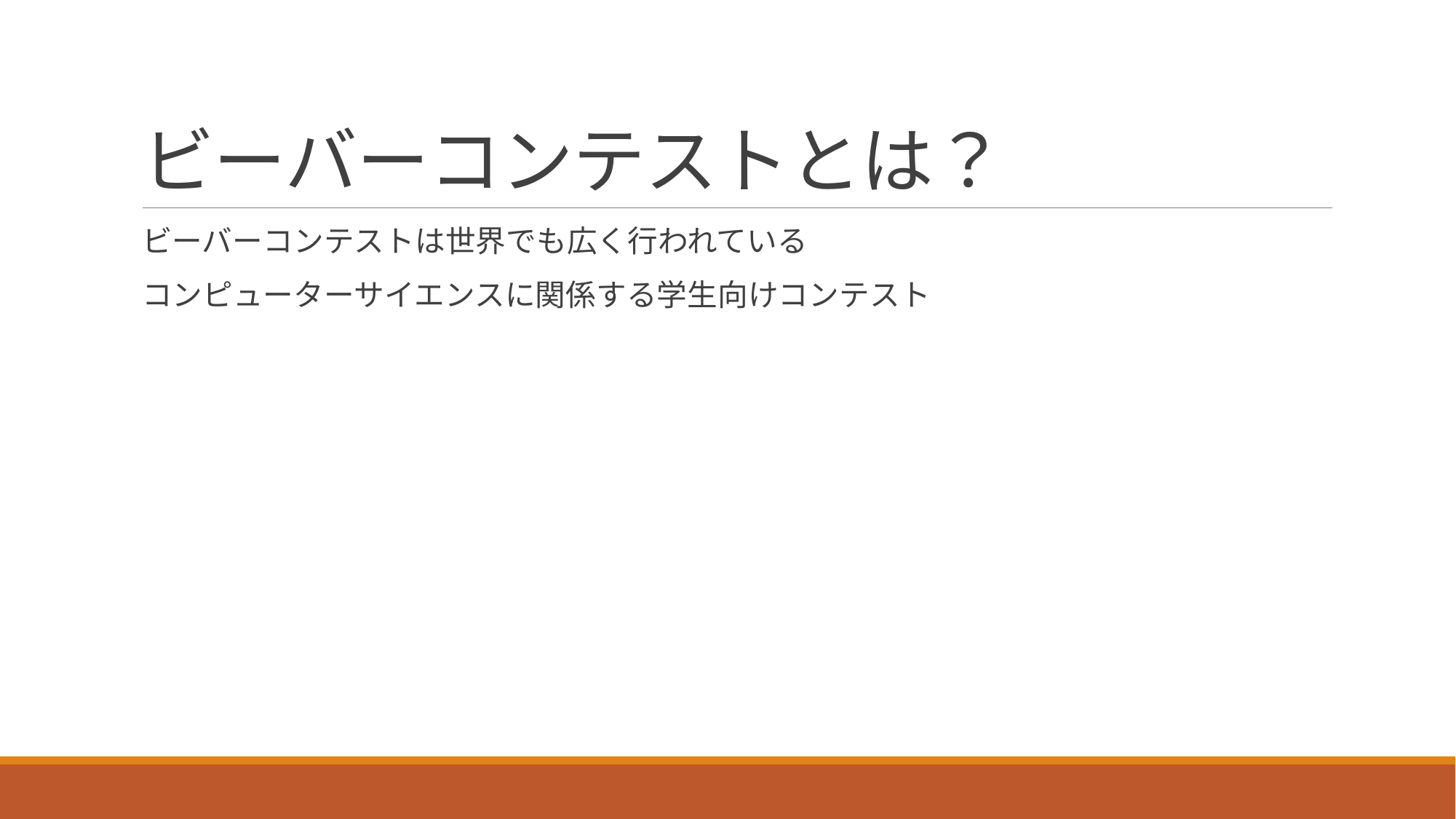

# ビーバーコンテストとは？
ビーバーコンテストは世界でも広く行われている
コンピューターサイエンスに関係する学生向けコンテスト